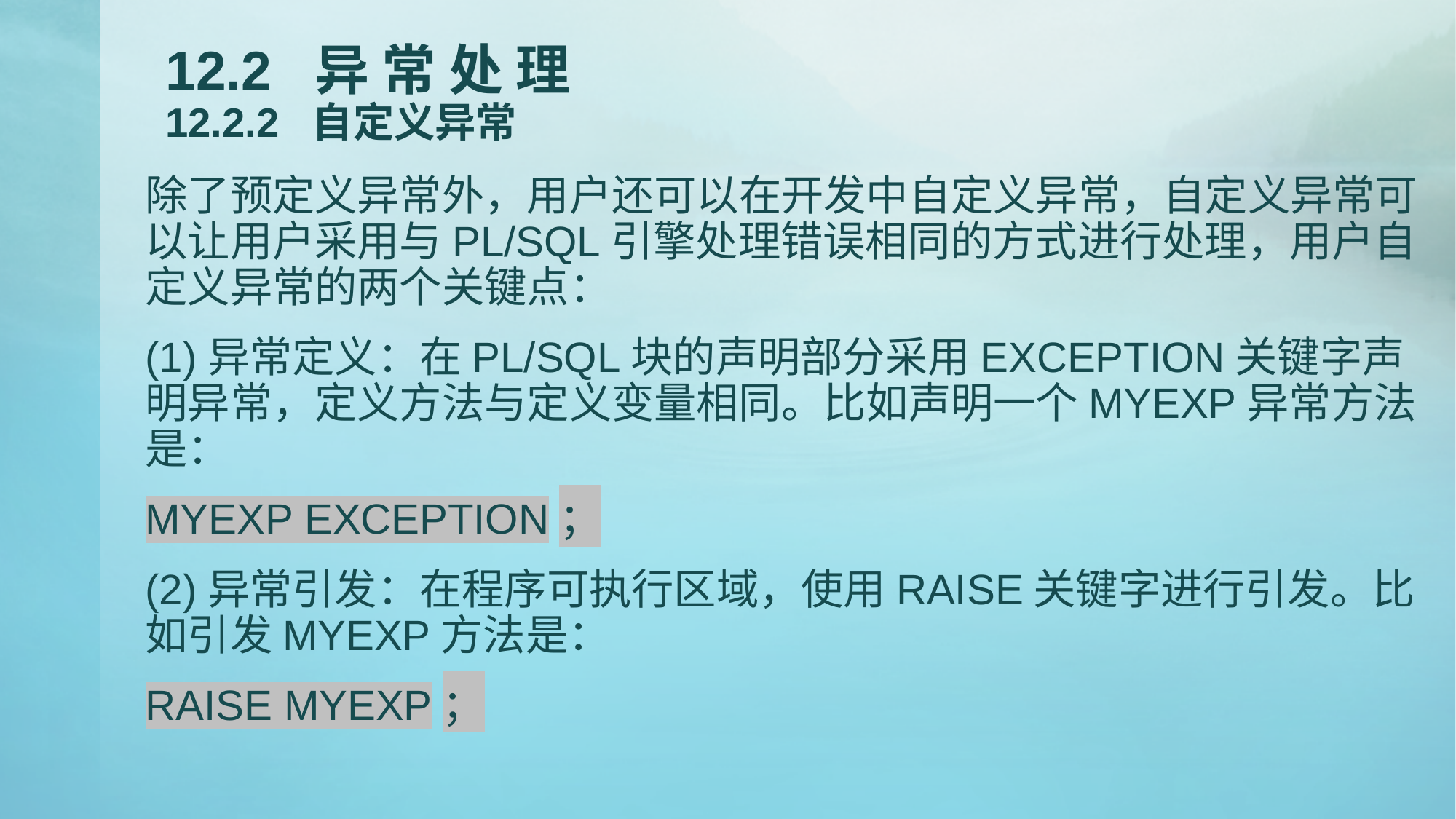

# 12.2  异 常 处 理 12.2.2  自定义异常
除了预定义异常外，用户还可以在开发中自定义异常，自定义异常可以让用户采用与PL/SQL引擎处理错误相同的方式进行处理，用户自定义异常的两个关键点：
(1)异常定义：在PL/SQL块的声明部分采用EXCEPTION关键字声明异常，定义方法与定义变量相同。比如声明一个MYEXP异常方法是：
MYEXP EXCEPTION；
(2)异常引发：在程序可执行区域，使用RAISE关键字进行引发。比如引发MYEXP方法是：
RAISE MYEXP；